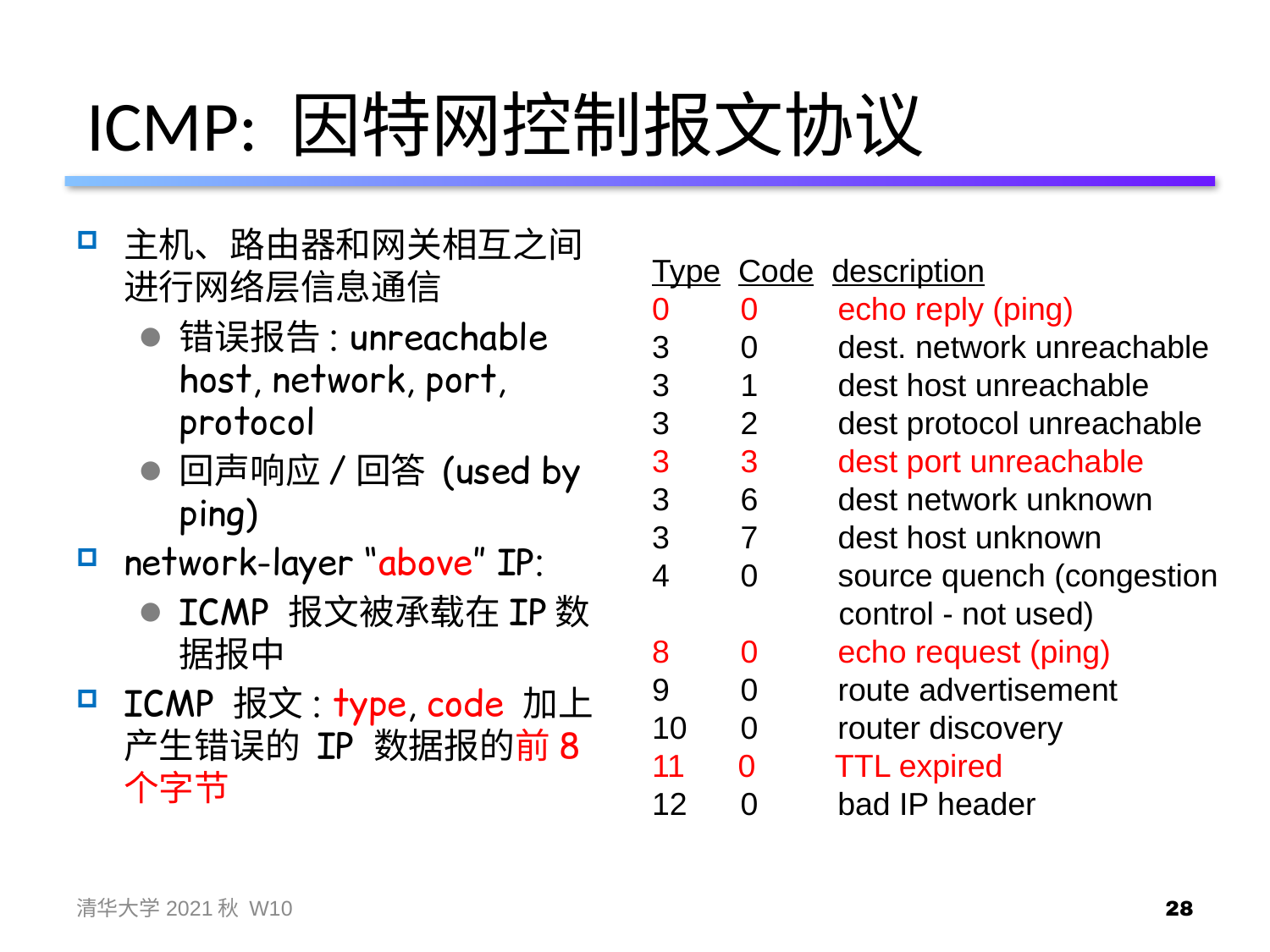

# ICMP: 因特网控制报文协议
主机、路由器和网关相互之间进行网络层信息通信
错误报告: unreachable host, network, port, protocol
回声响应/回答 (used by ping)
network-layer “above” IP:
ICMP 报文被承载在IP数据报中
ICMP 报文: type, code 加上 产生错误的 IP 数据报的前8个字节
Type  Code  description
0        0         echo reply (ping)
3        0         dest. network unreachable
3        1         dest host unreachable
3        2         dest protocol unreachable
3        3         dest port unreachable
3        6         dest network unknown
3        7         dest host unknown
4        0         source quench (congestion
                     control - not used)
8        0         echo request (ping)
9        0         route advertisement
10      0         router discovery
11      0         TTL expired
12      0         bad IP header

清华大学2021秋 W10
28